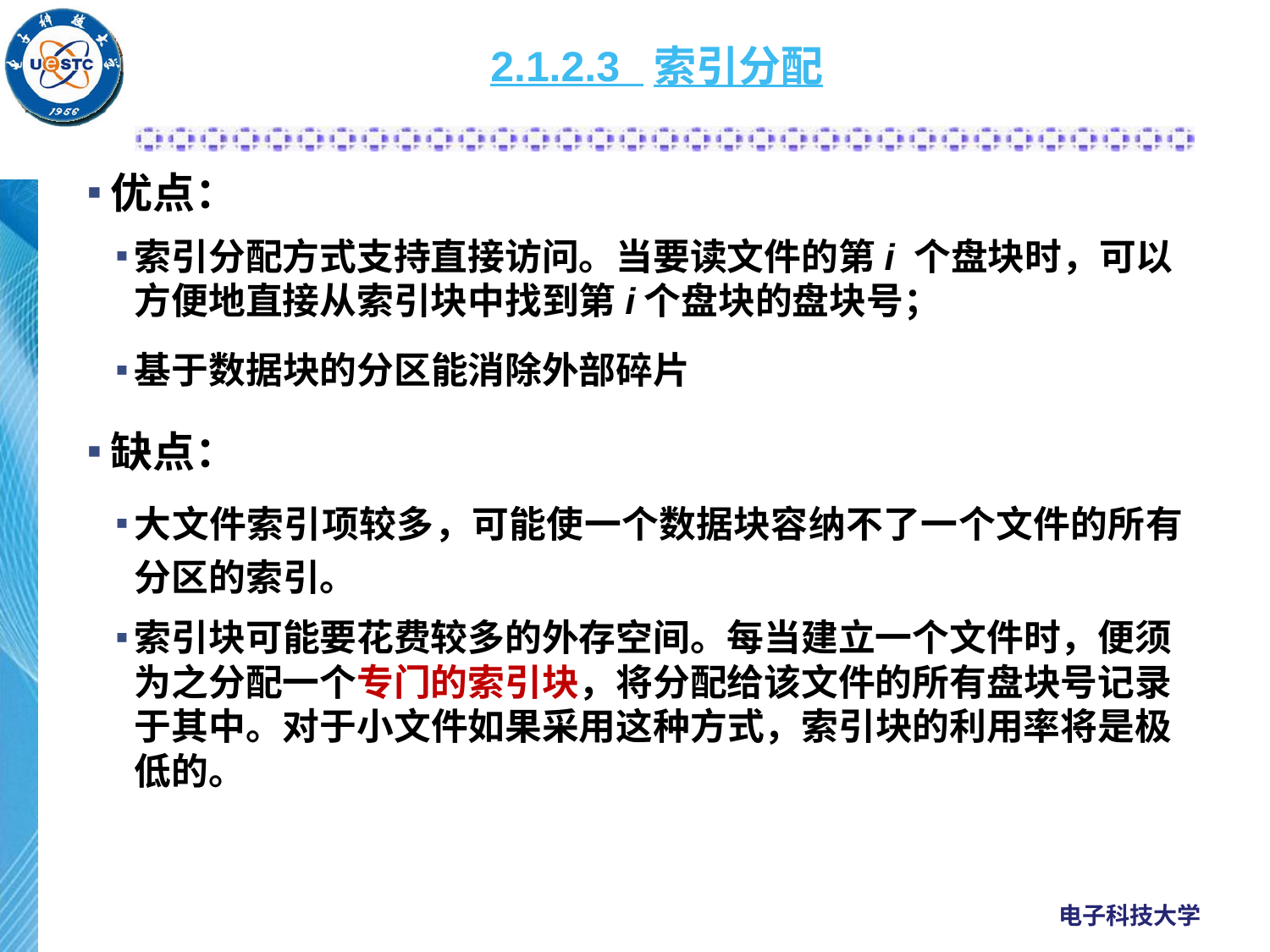

# 2.1.2.3  索引分配
优点：
索引分配方式支持直接访问。当要读文件的第i 个盘块时，可以方便地直接从索引块中找到第i个盘块的盘块号；
基于数据块的分区能消除外部碎片
缺点：
大文件索引项较多，可能使一个数据块容纳不了一个文件的所有分区的索引。
索引块可能要花费较多的外存空间。每当建立一个文件时，便须为之分配一个专门的索引块，将分配给该文件的所有盘块号记录于其中。对于小文件如果采用这种方式，索引块的利用率将是极低的。